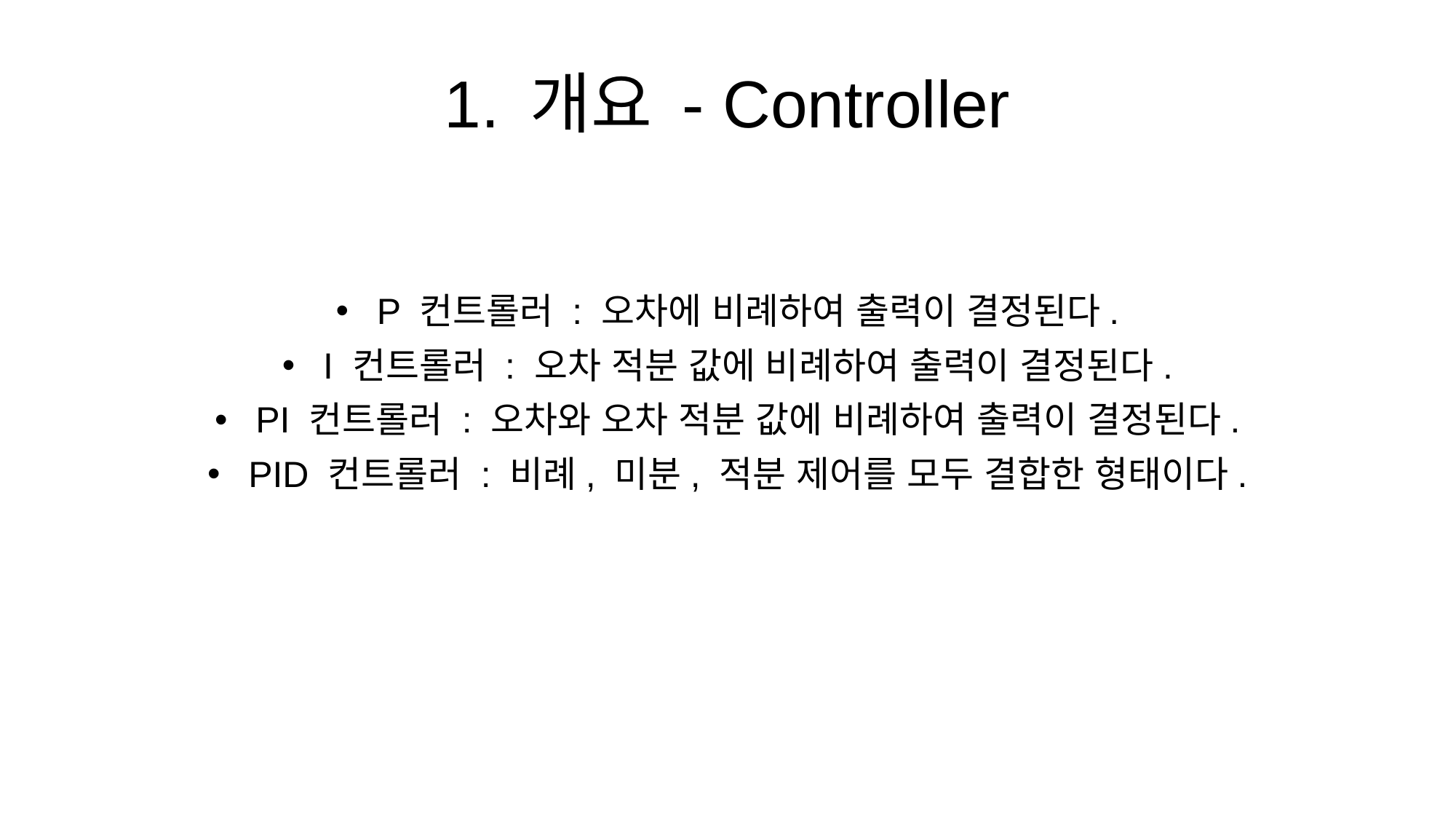

# 1. 개요 - Controller
P 컨트롤러 : 오차에 비례하여 출력이 결정된다.
I 컨트롤러 : 오차 적분 값에 비례하여 출력이 결정된다.
PI 컨트롤러 : 오차와 오차 적분 값에 비례하여 출력이 결정된다.
PID 컨트롤러 : 비례, 미분, 적분 제어를 모두 결합한 형태이다.